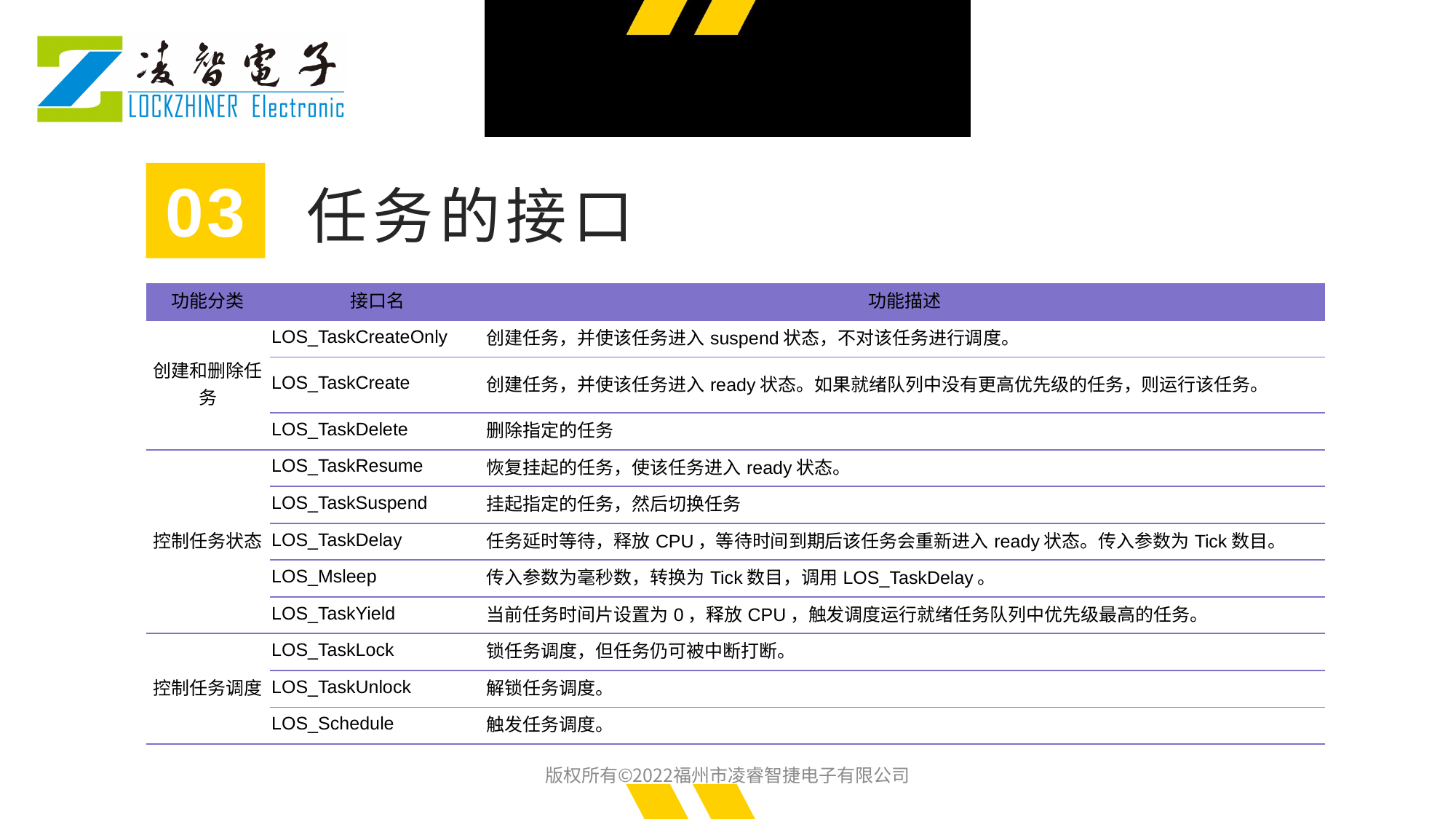

03
任务的接口
| 功能分类 | 接口名 | 功能描述 |
| --- | --- | --- |
| 创建和删除任务 | LOS\_TaskCreateOnly | 创建任务，并使该任务进入suspend状态，不对该任务进行调度。 |
|  | LOS\_TaskCreate | 创建任务，并使该任务进入ready状态。如果就绪队列中没有更高优先级的任务，则运行该任务。 |
|  | LOS\_TaskDelete | 删除指定的任务 |
| 控制任务状态 | LOS\_TaskResume | 恢复挂起的任务，使该任务进入ready状态。 |
|  | LOS\_TaskSuspend | 挂起指定的任务，然后切换任务 |
|  | LOS\_TaskDelay | 任务延时等待，释放CPU，等待时间到期后该任务会重新进入ready状态。传入参数为Tick数目。 |
|  | LOS\_Msleep | 传入参数为毫秒数，转换为Tick数目，调用LOS\_TaskDelay。 |
|  | LOS\_TaskYield | 当前任务时间片设置为0，释放CPU，触发调度运行就绪任务队列中优先级最高的任务。 |
| 控制任务调度 | LOS\_TaskLock | 锁任务调度，但任务仍可被中断打断。 |
|  | LOS\_TaskUnlock | 解锁任务调度。 |
|  | LOS\_Schedule | 触发任务调度。 |
版权所有©2022福州市凌睿智捷电子有限公司
6